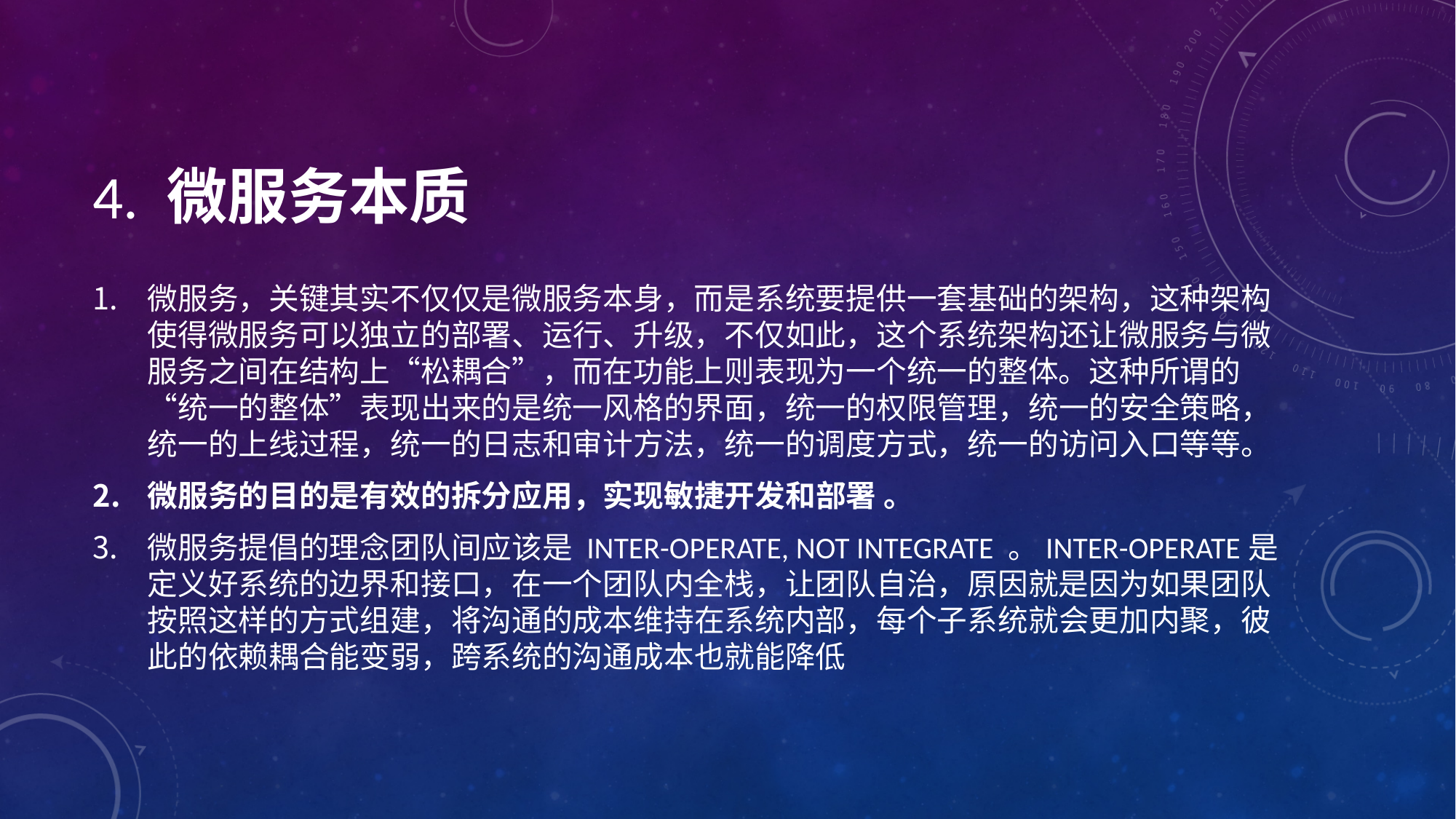

# 4. 微服务本质
微服务，关键其实不仅仅是微服务本身，而是系统要提供一套基础的架构，这种架构使得微服务可以独立的部署、运行、升级，不仅如此，这个系统架构还让微服务与微服务之间在结构上“松耦合”，而在功能上则表现为一个统一的整体。这种所谓的“统一的整体”表现出来的是统一风格的界面，统一的权限管理，统一的安全策略，统一的上线过程，统一的日志和审计方法，统一的调度方式，统一的访问入口等等。
微服务的目的是有效的拆分应用，实现敏捷开发和部署 。
微服务提倡的理念团队间应该是 inter-operate, not integrate 。inter-operate是定义好系统的边界和接口，在一个团队内全栈，让团队自治，原因就是因为如果团队按照这样的方式组建，将沟通的成本维持在系统内部，每个子系统就会更加内聚，彼此的依赖耦合能变弱，跨系统的沟通成本也就能降低